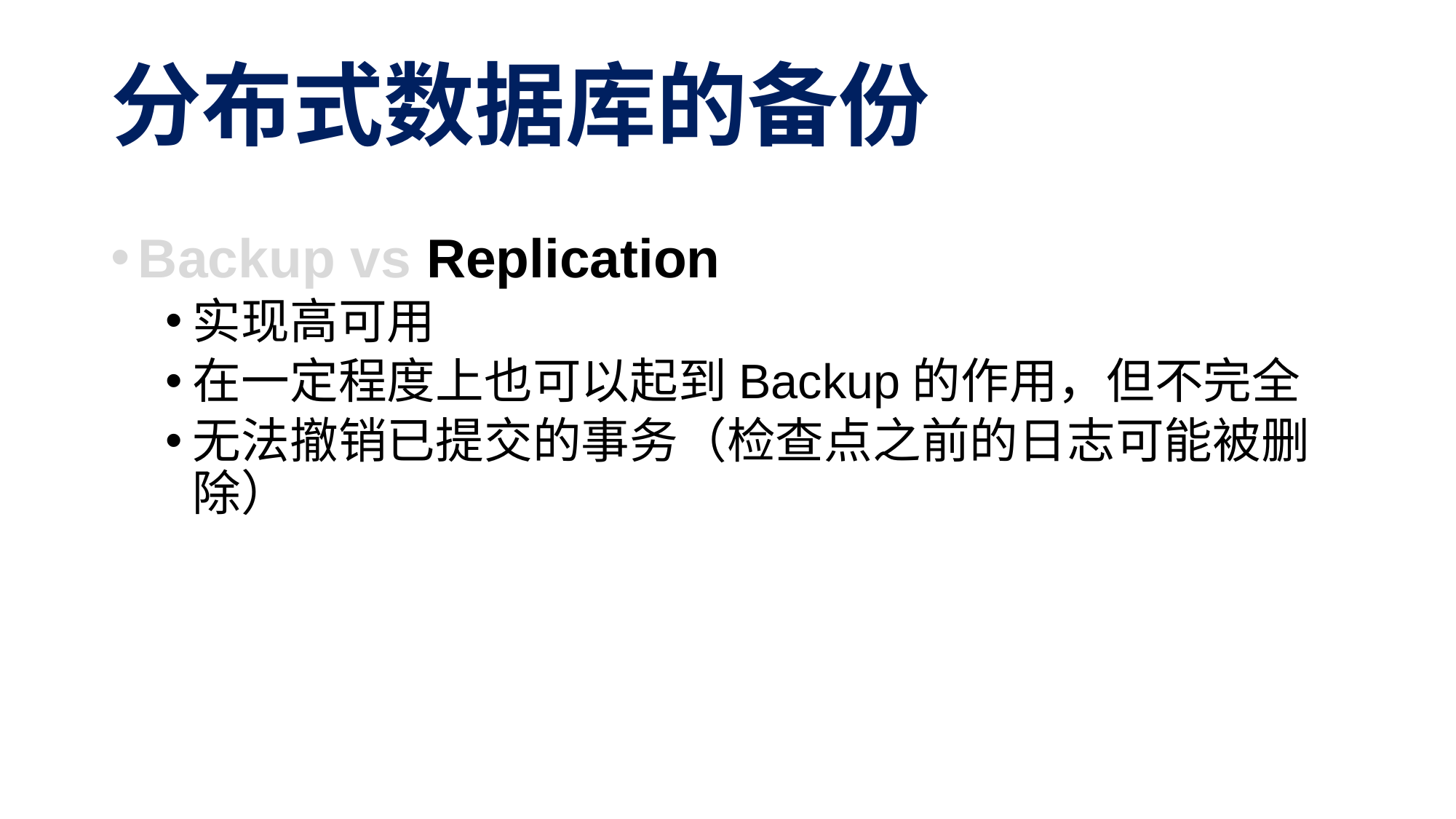

# 分布式数据库的备份
Backup vs Replication
实现高可用
在一定程度上也可以起到Backup的作用，但不完全
无法撤销已提交的事务（检查点之前的日志可能被删除）